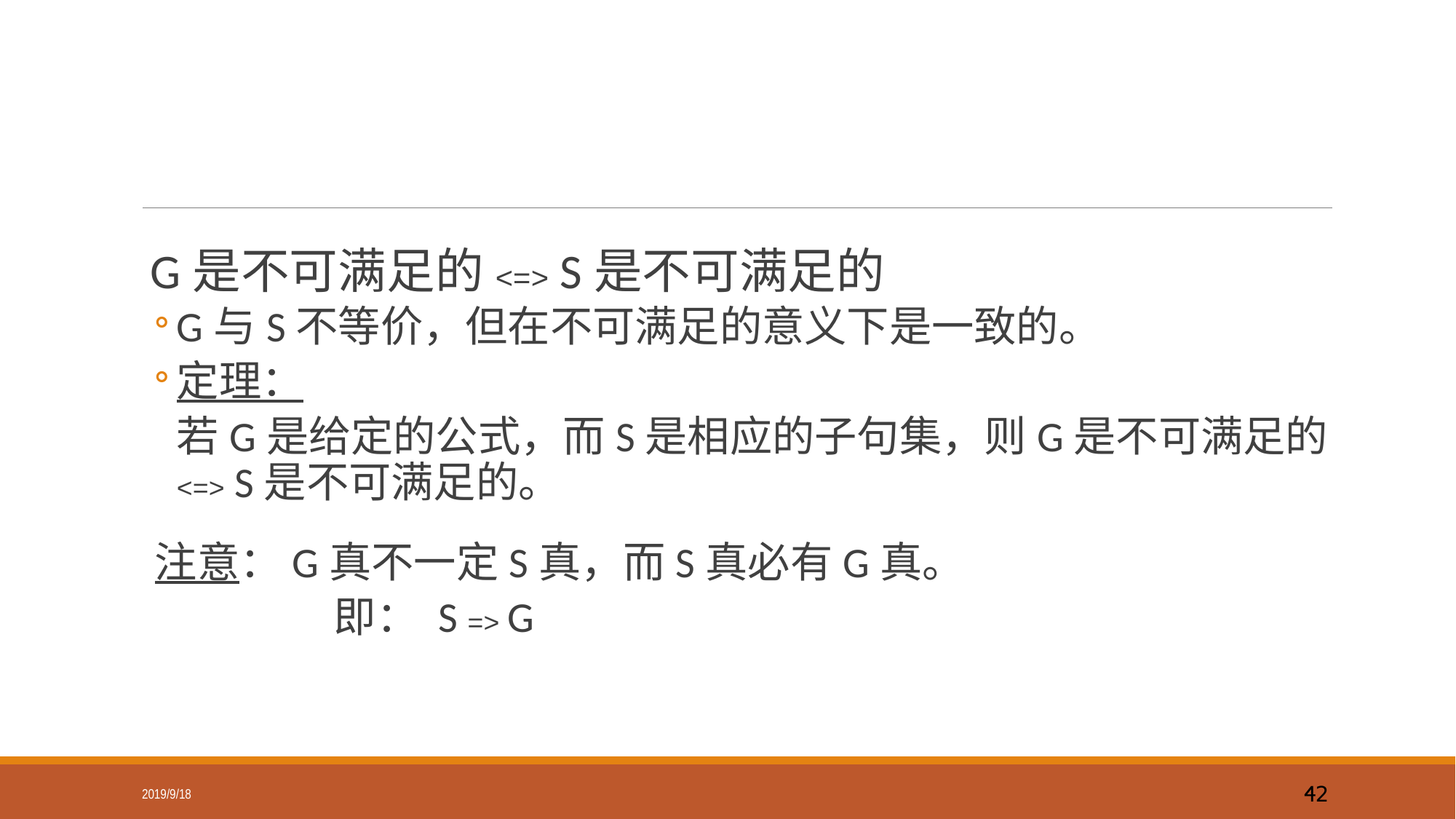

G是不可满足的<=> S是不可满足的
G与S不等价，但在不可满足的意义下是一致的。
定理：
	若G是给定的公式，而S是相应的子句集，则G是不可满足的<=> S是不可满足的。

注意：G真不一定S真，而S真必有G真。
		    即： S => G

2019/9/18
42